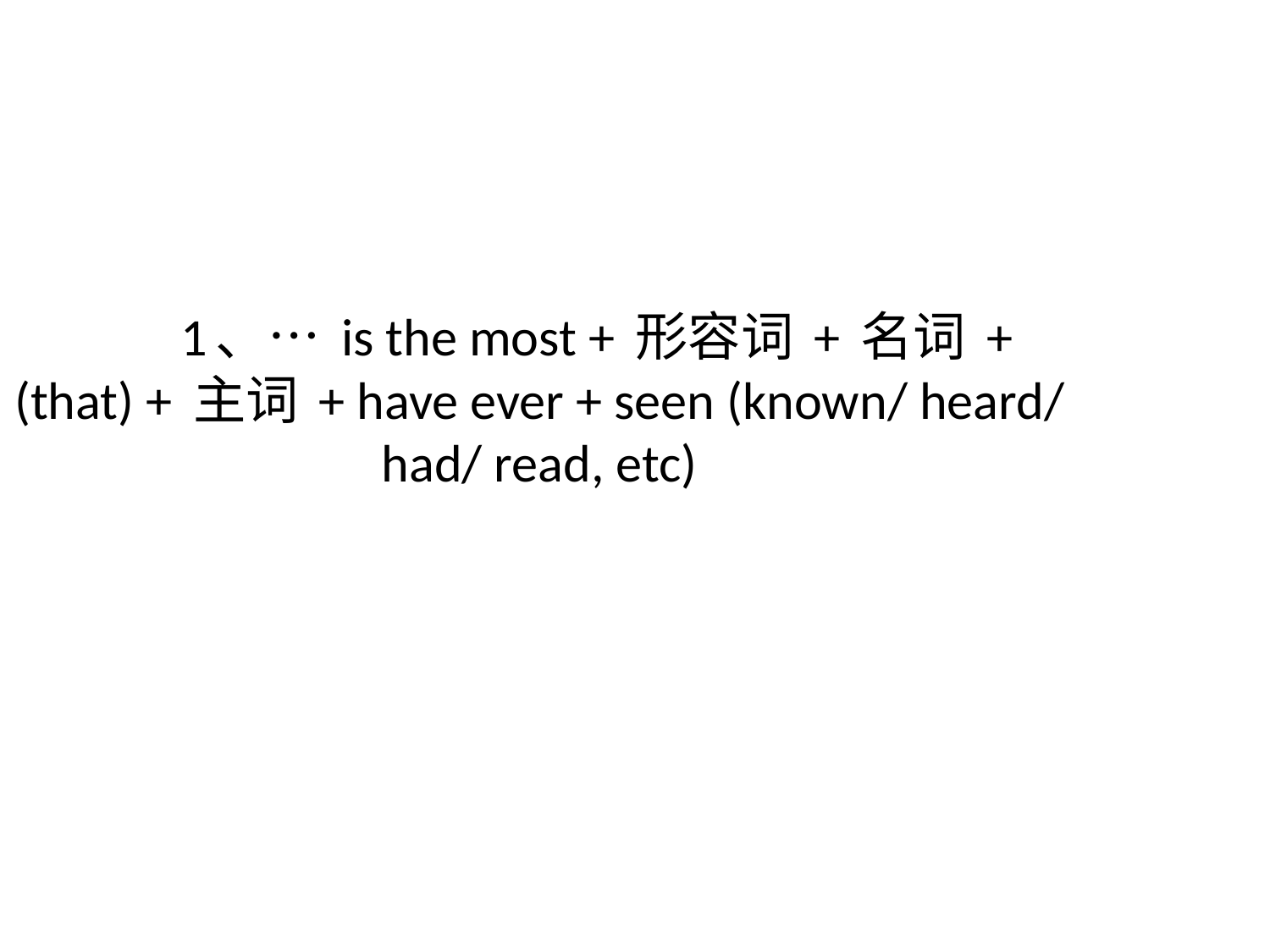

1、… is the most + 形容词 + 名词 + (that) + 主词 + have ever + seen (known/ heard/ had/ read, etc)